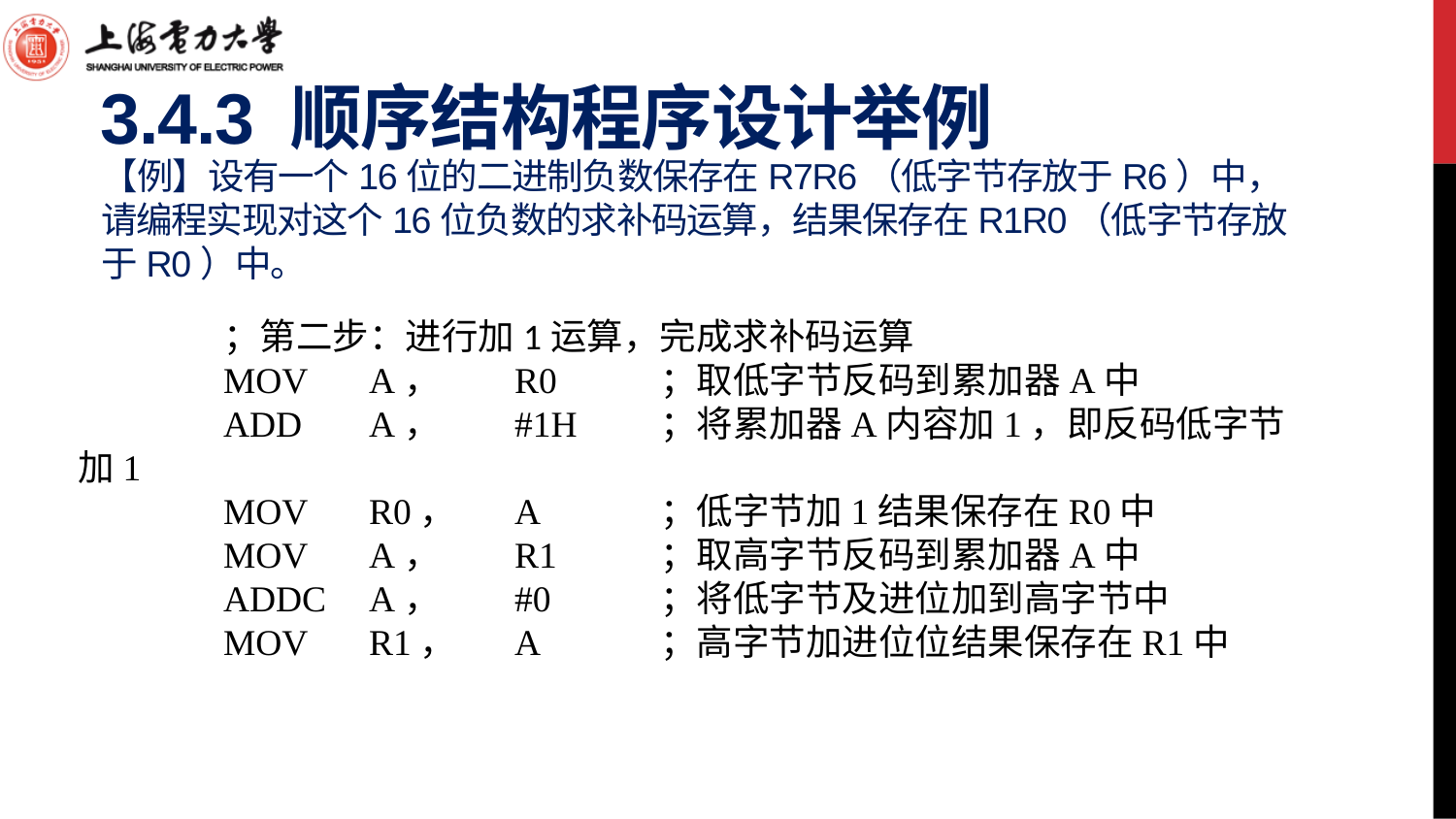

3.4.3 顺序结构程序设计举例
# 【例】设有一个16位的二进制负数保存在R7R6（低字节存放于R6）中，请编程实现对这个16位负数的求补码运算，结果保存在R1R0（低字节存放于R0）中。
	；第二步：进行加1运算，完成求补码运算
	MOV	A，	R0	；取低字节反码到累加器A中
	ADD 	A，	#1H	；将累加器A内容加1，即反码低字节加1
	MOV 	R0，	A	；低字节加1结果保存在R0中
	MOV	A，	R1	；取高字节反码到累加器A中
	ADDC	A，	#0	；将低字节及进位加到高字节中
	MOV 	R1，	A	；高字节加进位位结果保存在R1中